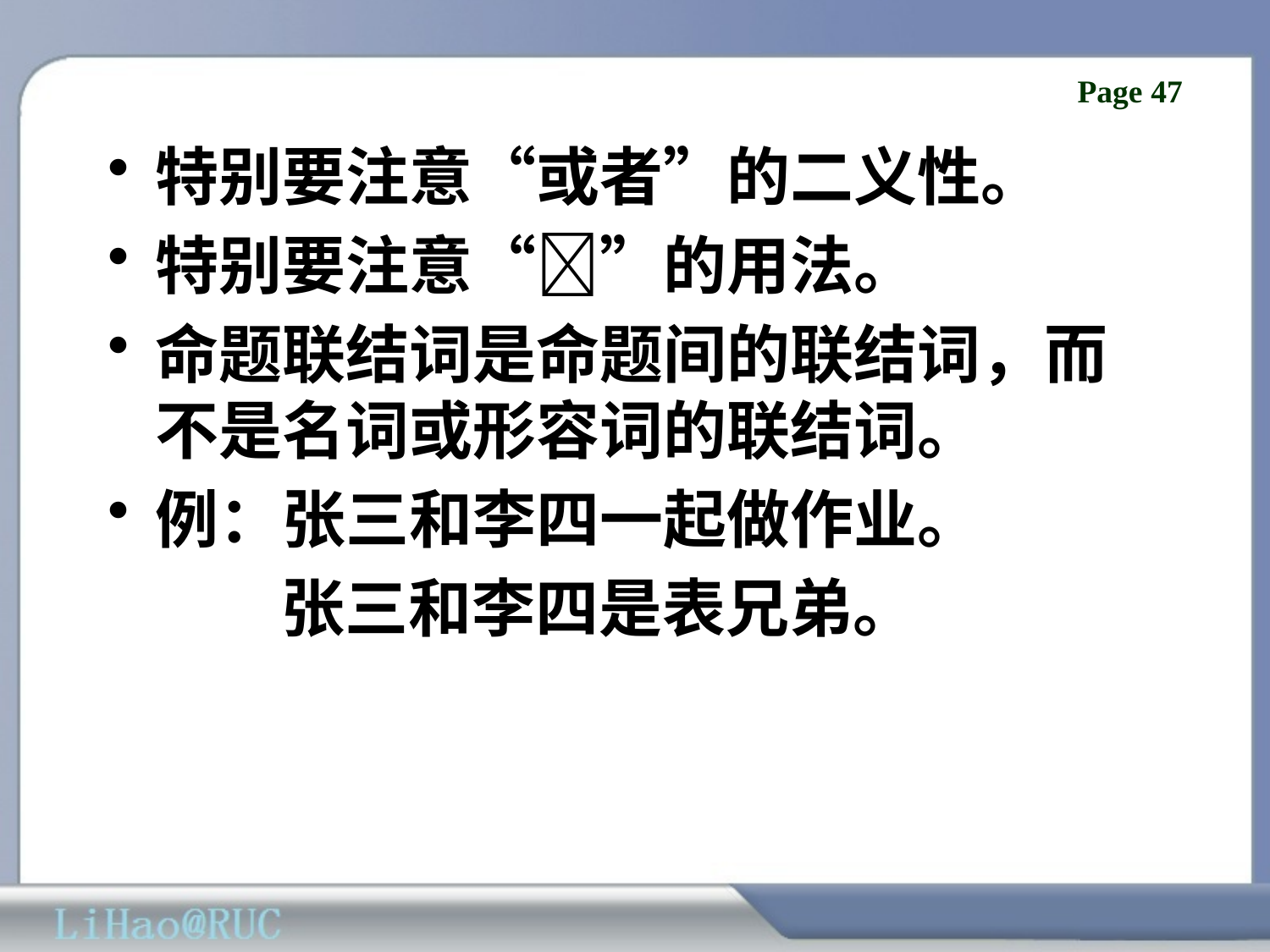

特别要注意“或者”的二义性。
特别要注意“→”的用法。
命题联结词是命题间的联结词，而不是名词或形容词的联结词。
例：张三和李四一起做作业。
           张三和李四是表兄弟。